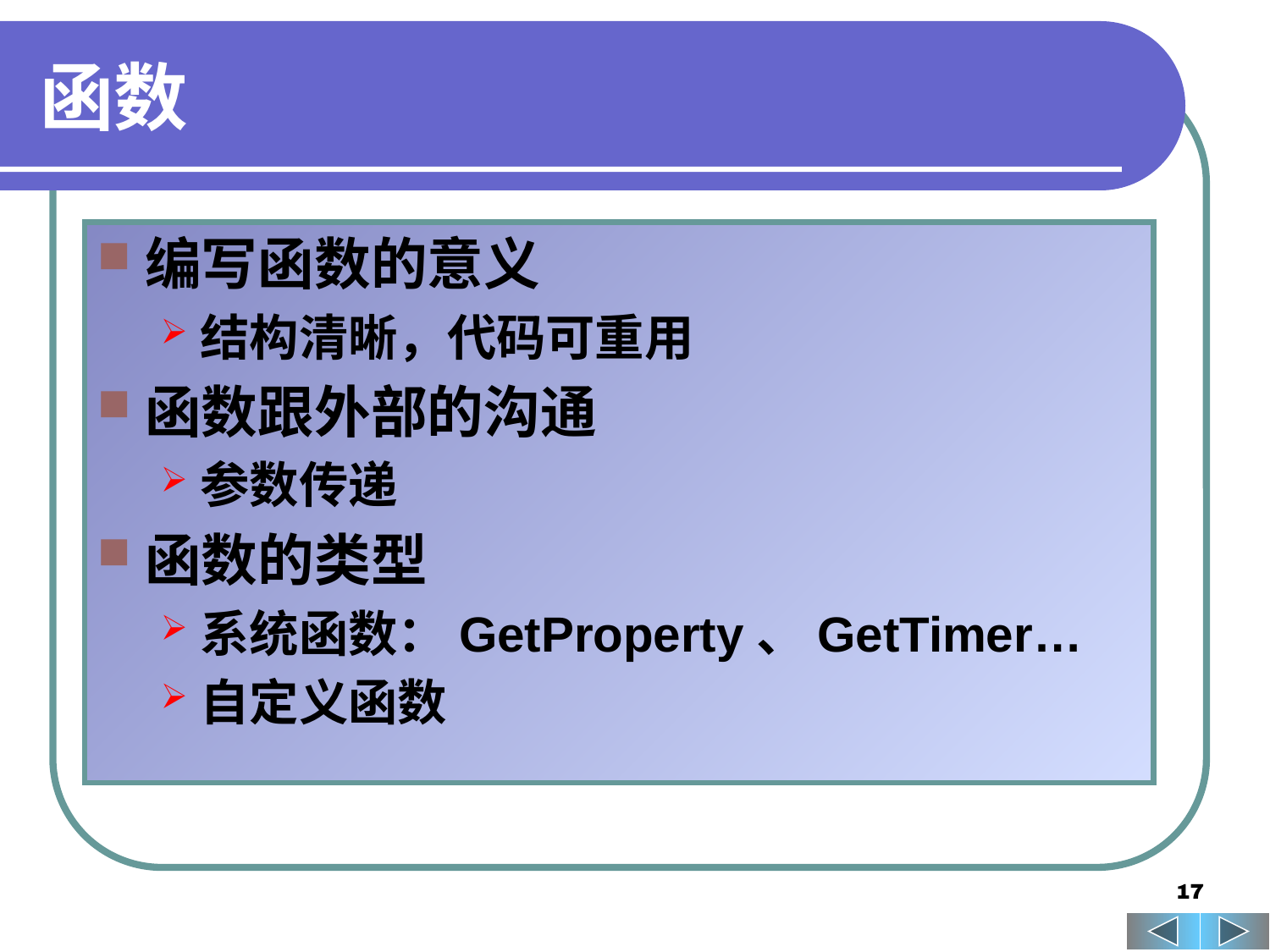

# 函数
编写函数的意义
结构清晰，代码可重用
函数跟外部的沟通
参数传递
函数的类型
系统函数：GetProperty、GetTimer…
自定义函数
17